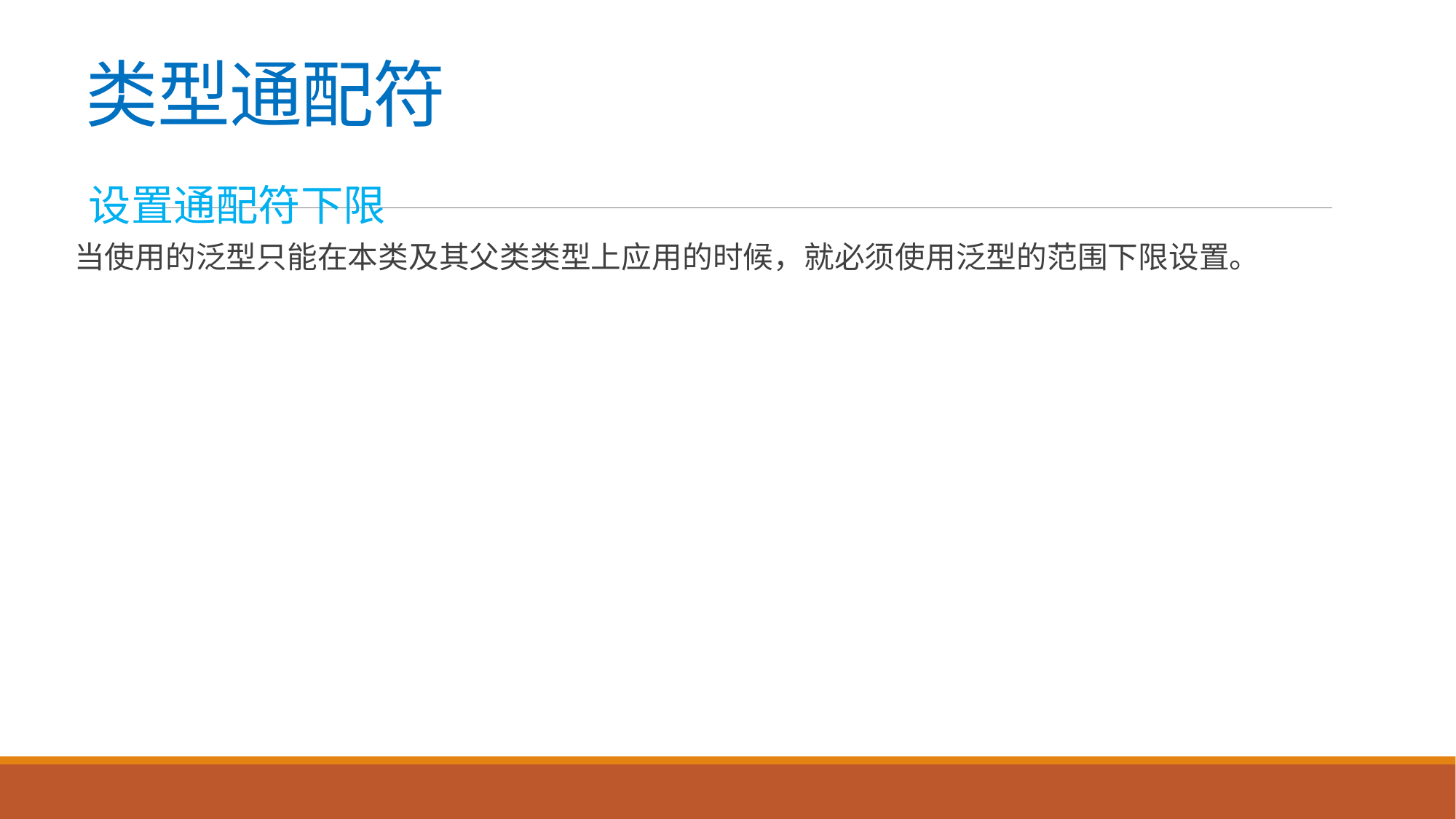

# 类型通配符
设置通配符下限
当使用的泛型只能在本类及其父类类型上应用的时候，就必须使用泛型的范围下限设置。